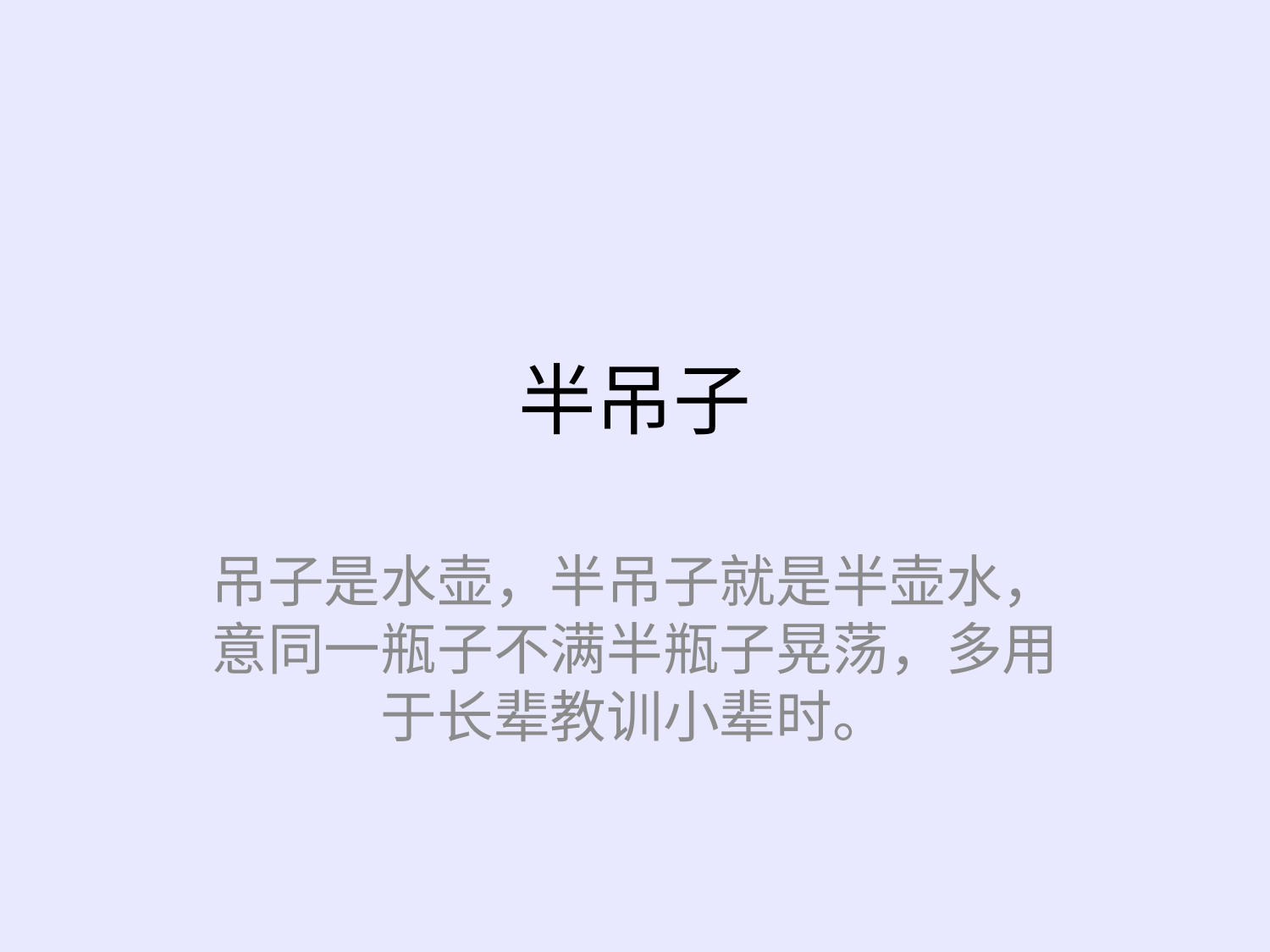

# 半吊子
吊子是水壶，半吊子就是半壶水，意同一瓶子不满半瓶子晃荡，多用于长辈教训小辈时。